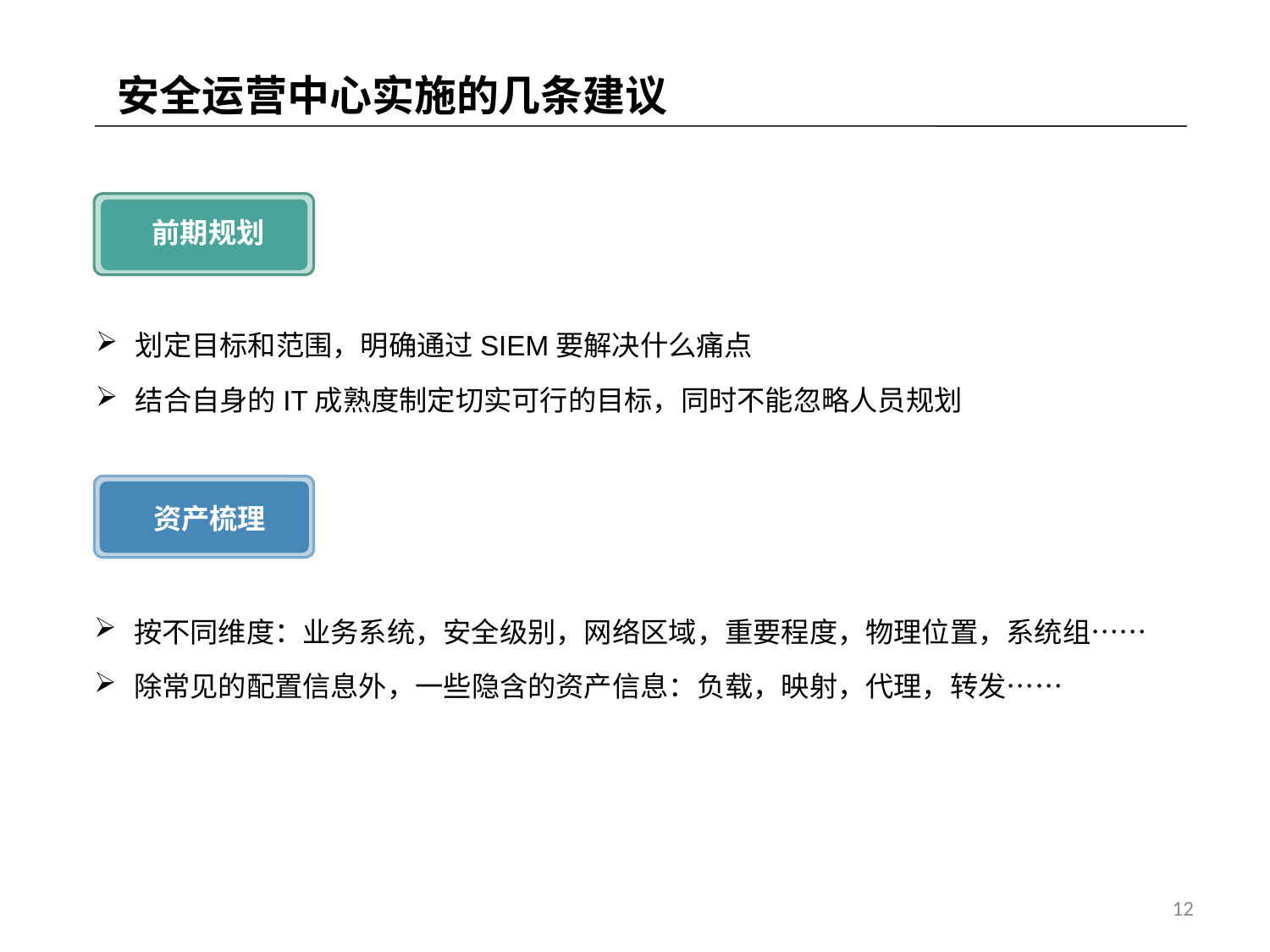

安全运营中心实施的几条建议

前期规划
划定目标和范围，明确通过SIEM要解决什么痛点
结合自身的IT成熟度制定切实可行的目标，同时不能忽略人员规划

资产梳理
按不同维度：业务系统，安全级别，网络区域，重要程度，物理位置，系统组……
除常见的配置信息外，一些隐含的资产信息：负载，映射，代理，转发……
12